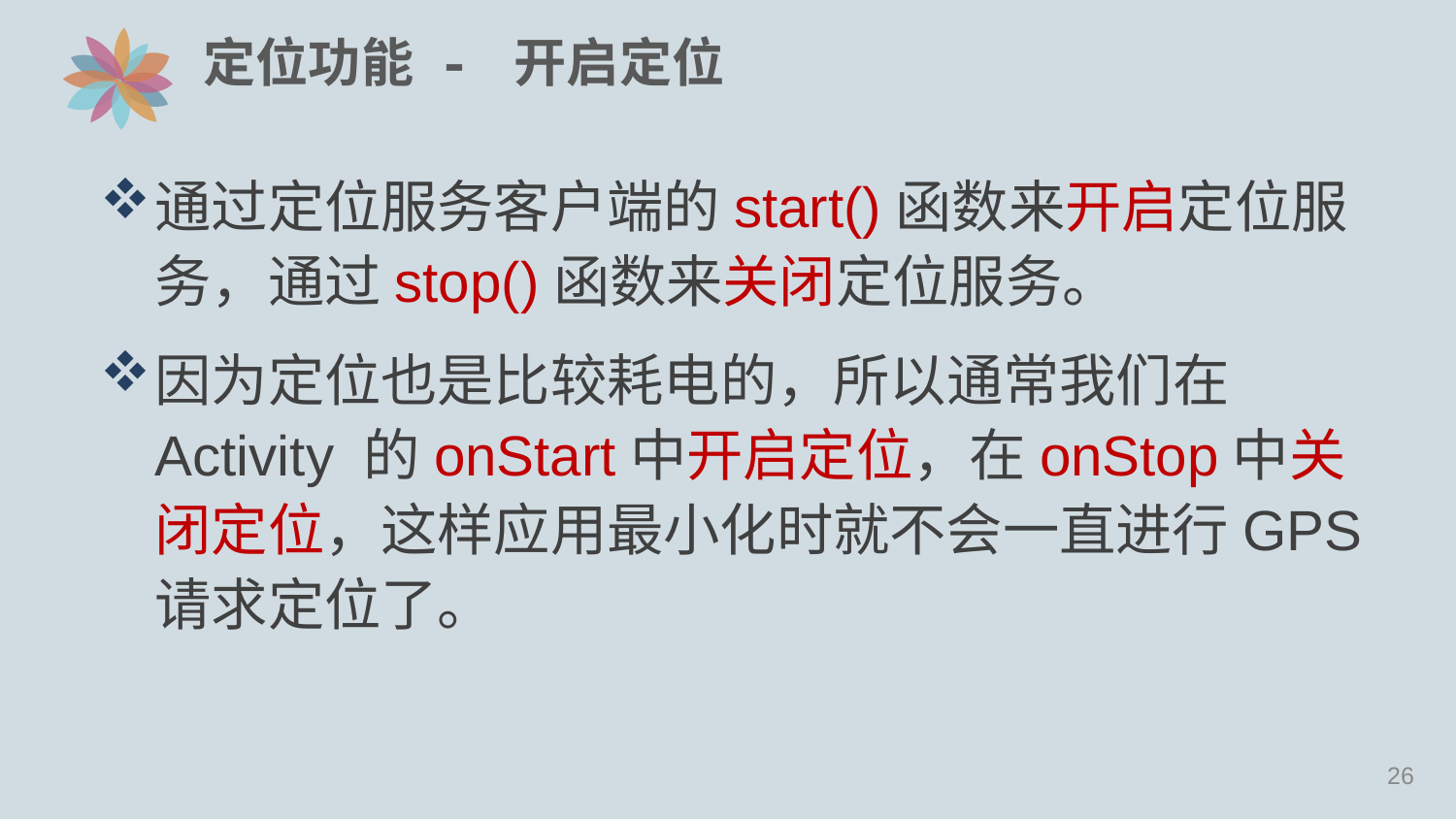

# 定位功能 - 开启定位
通过定位服务客户端的start()函数来开启定位服务，通过stop()函数来关闭定位服务。
因为定位也是比较耗电的，所以通常我们在Activity 的onStart中开启定位，在onStop中关闭定位，这样应用最小化时就不会一直进行GPS请求定位了。
26